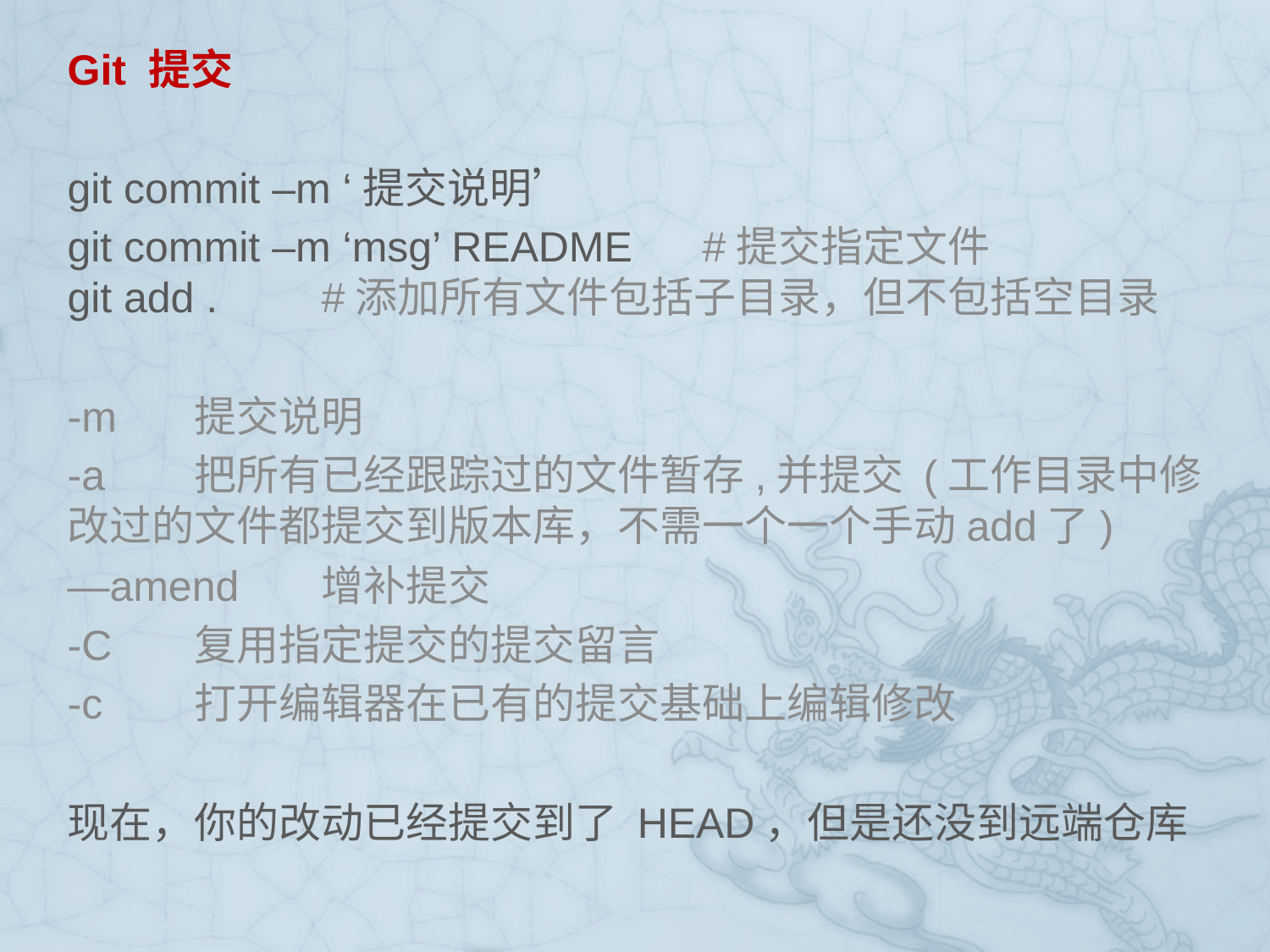

Git 提交

git commit –m ‘提交说明’
git commit –m ‘msg’ README 	#提交指定文件
git add .  	#添加所有文件包括子目录，但不包括空目录

-m	提交说明
-a	把所有已经跟踪过的文件暂存,并提交 (工作目录中修改过的文件都提交到版本库，不需一个一个手动add了)
—amend	增补提交
-C	复用指定提交的提交留言
-c	打开编辑器在已有的提交基础上编辑修改

现在，你的改动已经提交到了 HEAD，但是还没到远端仓库